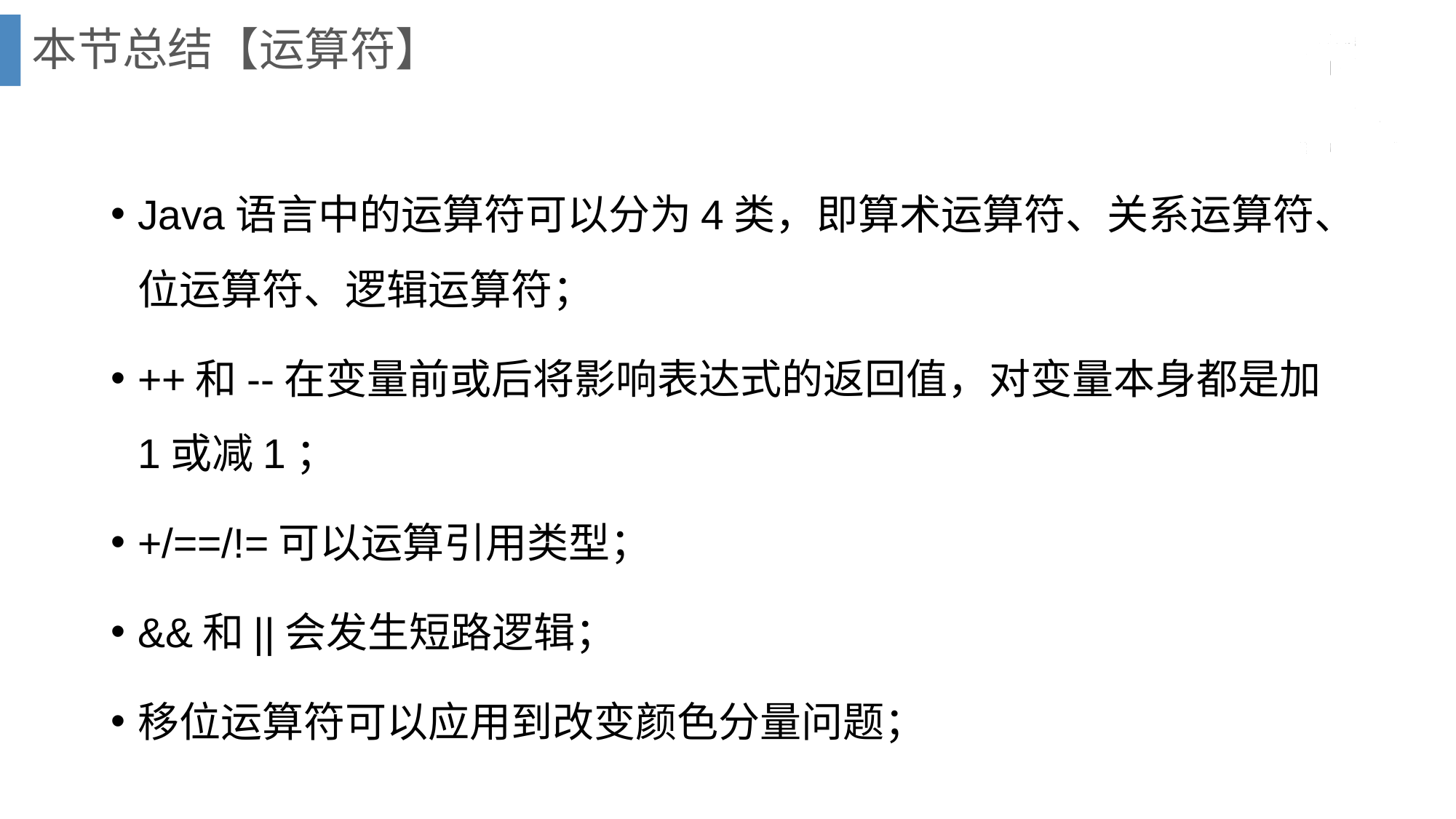

# 本节总结【运算符】
Java语言中的运算符可以分为4类，即算术运算符、关系运算符、位运算符、逻辑运算符；
++和--在变量前或后将影响表达式的返回值，对变量本身都是加1或减1；
+/==/!=可以运算引用类型；
&&和||会发生短路逻辑；
移位运算符可以应用到改变颜色分量问题；